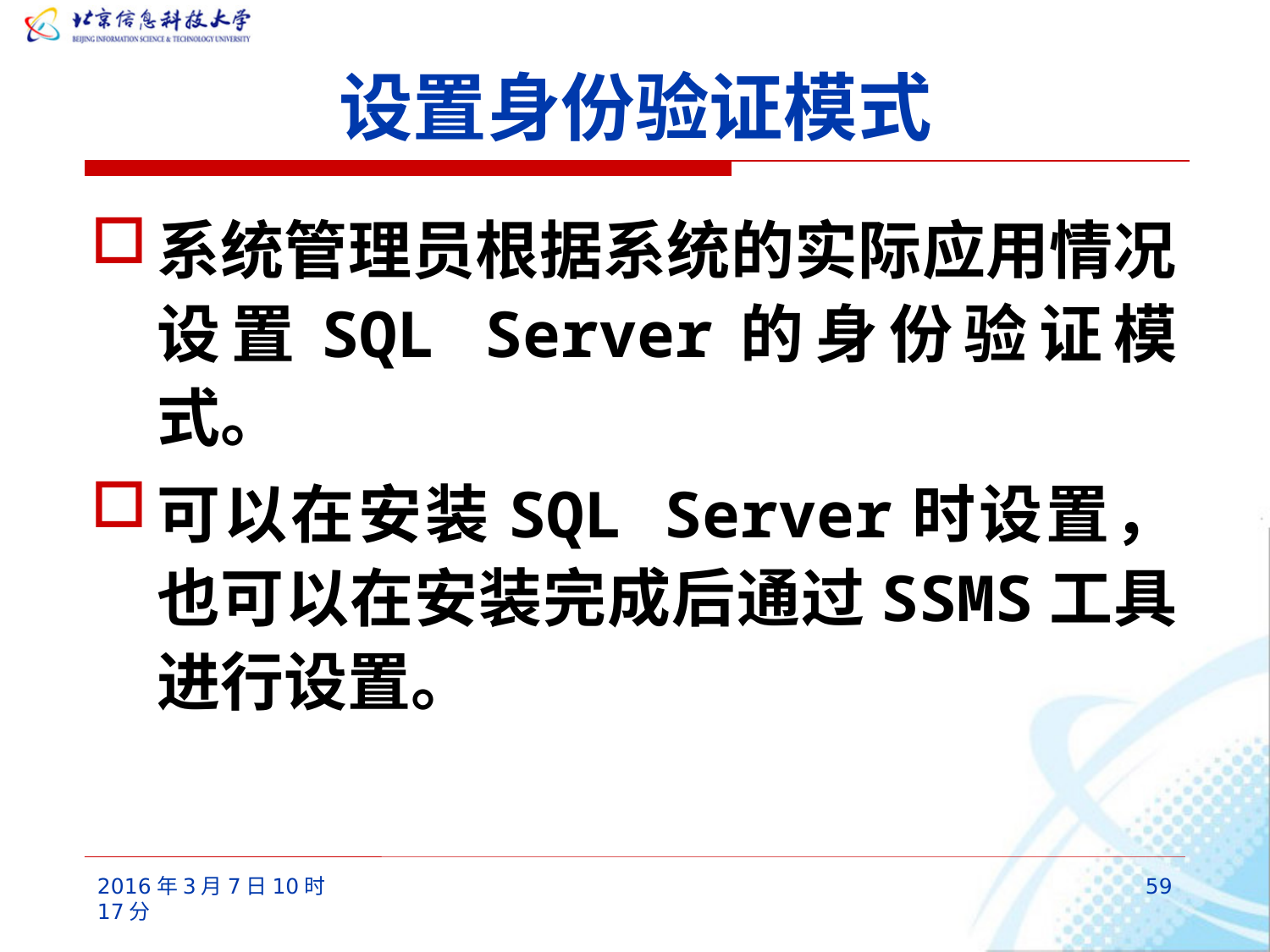

# 设置身份验证模式
系统管理员根据系统的实际应用情况设置SQL Server的身份验证模式。
可以在安装SQL Server时设置，也可以在安装完成后通过SSMS工具进行设置。
2016年3月7日10时17分
59